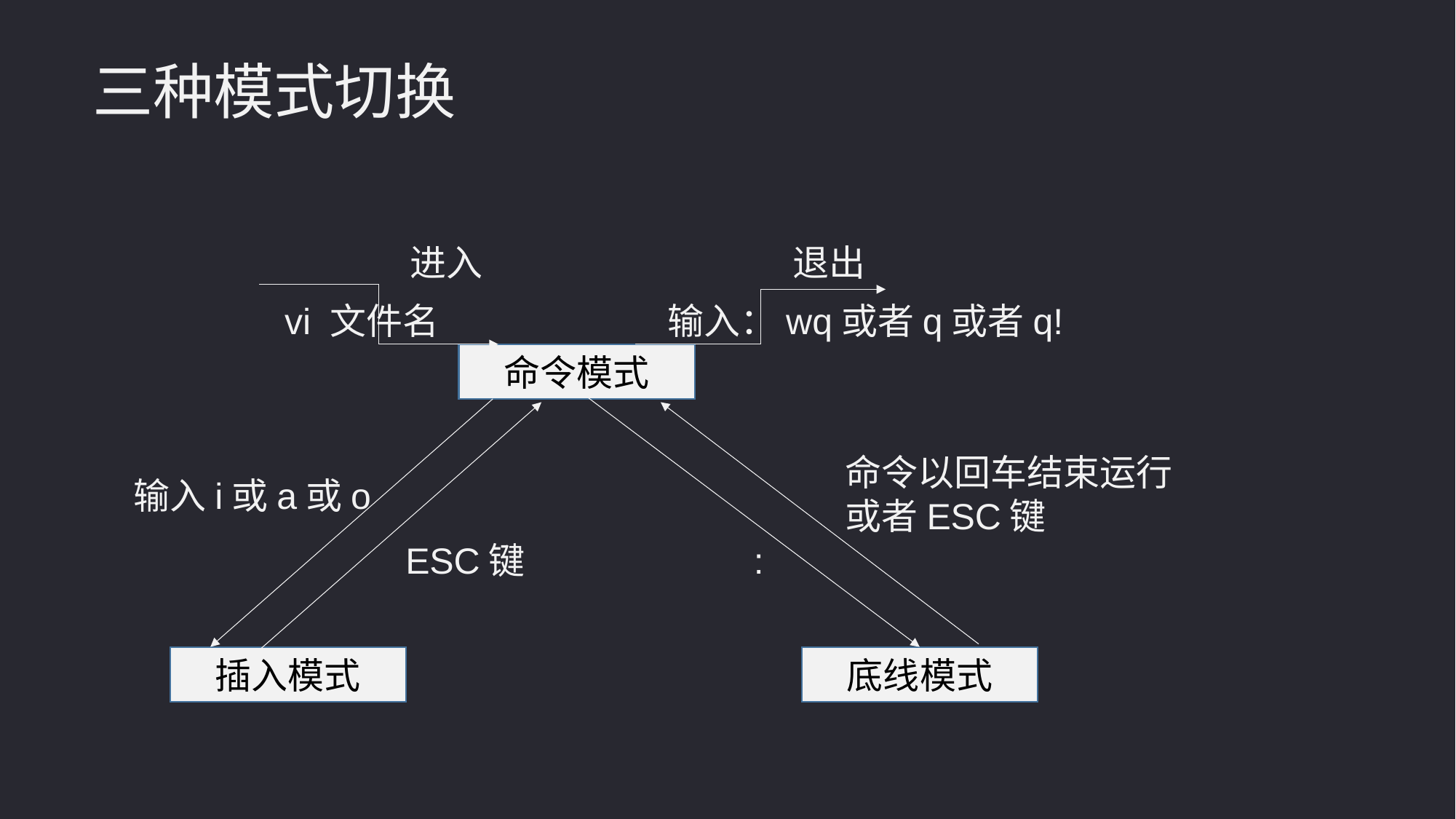

三种模式切换
进入                                      退出
vi 文件名                            输入：wq或者q或者q!
命令模式
命令以回车结束运行
或者ESC键
输入i或a或o
ESC键
:
插入模式
底线模式